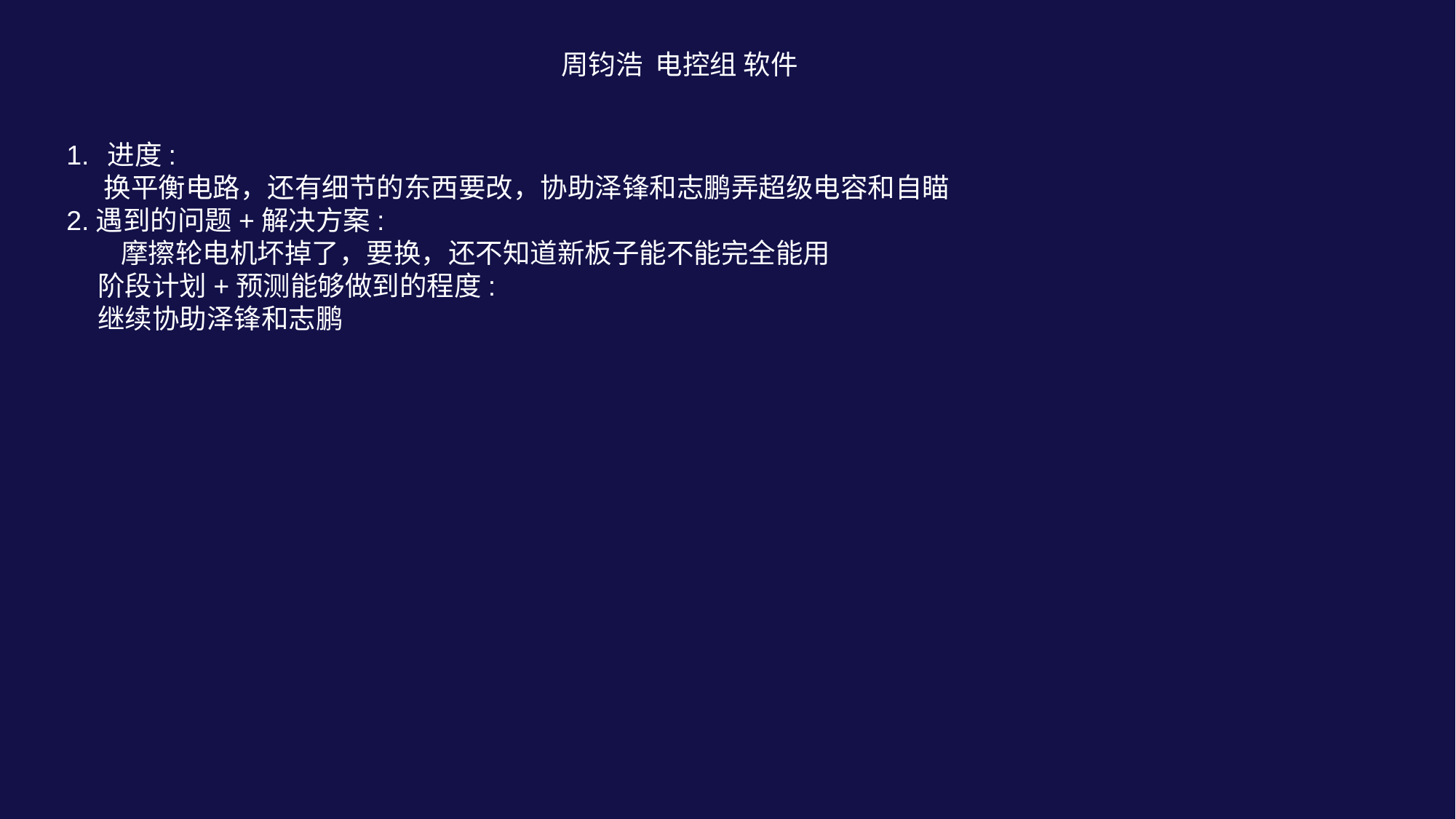

周钧浩  电控组 软件
进度:
     换平衡电路，还有细节的东西要改，协助泽锋和志鹏弄超级电容和自瞄
2.遇到的问题+解决方案:
摩擦轮电机坏掉了，要换，还不知道新板子能不能完全能用
    阶段计划+预测能够做到的程度:
    继续协助泽锋和志鹏